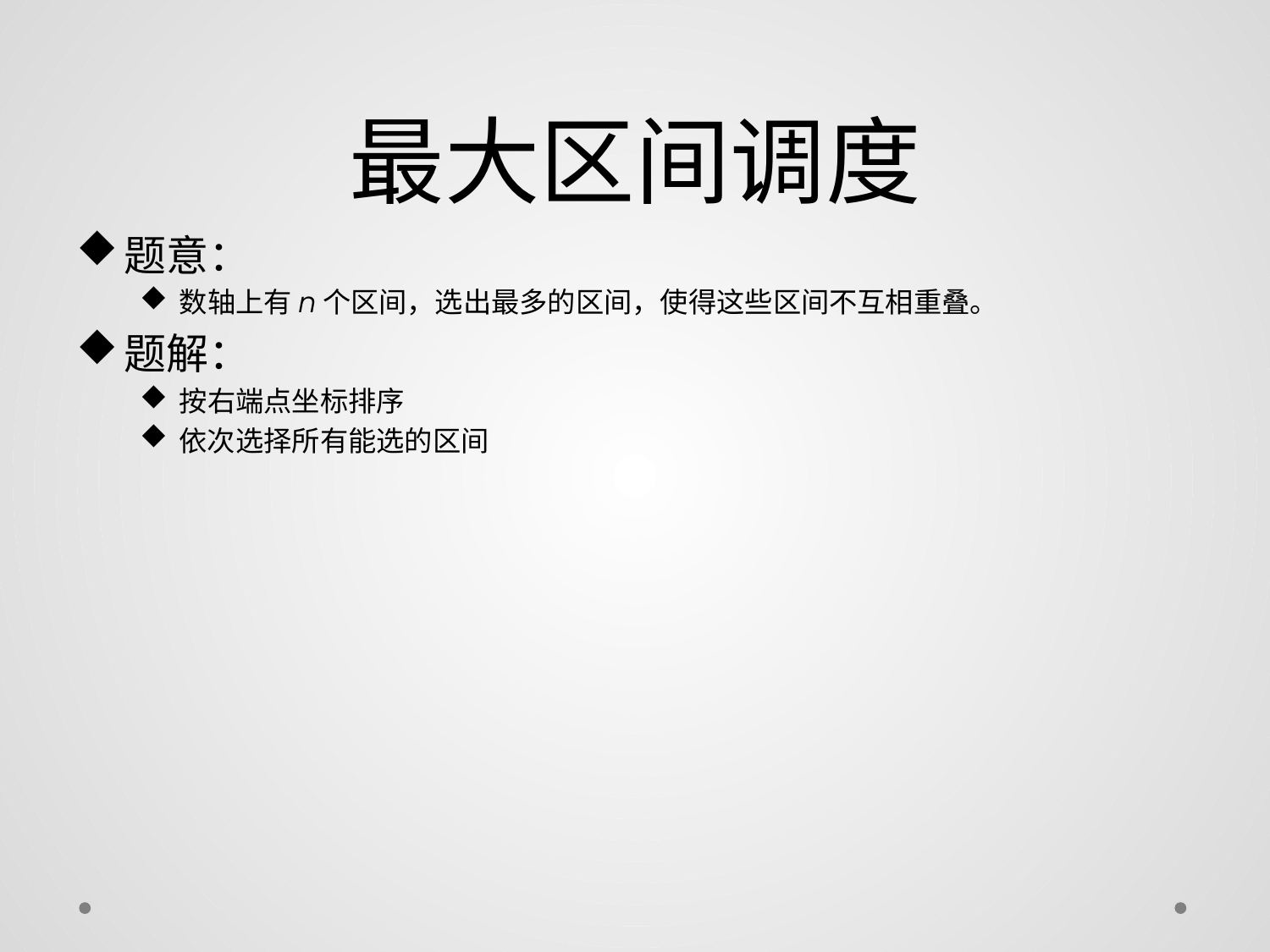

# 最大区间调度
题意：
数轴上有n个区间，选出最多的区间，使得这些区间不互相重叠。
题解：
按右端点坐标排序
依次选择所有能选的区间